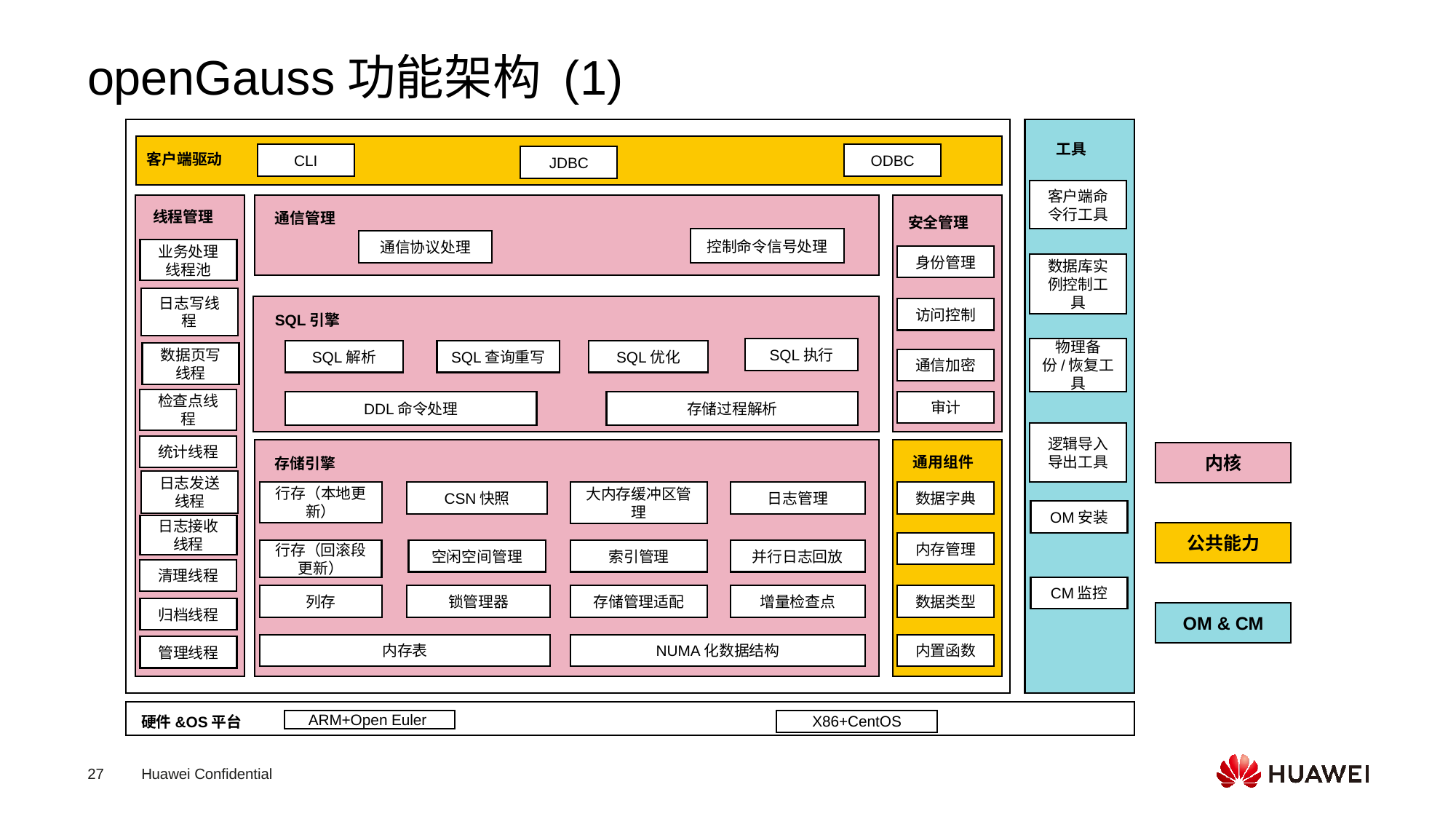

# openGauss功能架构 (1)

工具

客户端驱动
CLI
ODBC
JDBC
客户端命令行工具

线程管理
通信管理
安全管理
控制命令信号处理
通信协议处理
业务处理线程池
身份管理
数据库实例控制工具
日志写线程

访问控制
SQL引擎
SQL执行
物理备份/恢复工具
SQL解析
SQL查询重写
SQL优化
数据页写线程
通信加密
检查点线程
DDL命令处理
存储过程解析
审计
逻辑导入导出工具
统计线程

通用组件
存储引擎
日志发送线程
大内存缓冲区管理
行存（本地更新）
CSN快照
日志管理
数据字典
OM安装
日志接收线程
内存管理
行存（回滚段更新）
空闲空间管理
索引管理
并行日志回放
清理线程
CM监控
列存
增量检查点
数据类型
锁管理器
存储管理适配
归档线程
内置函数
内存表
NUMA化数据结构
管理线程

硬件&OS平台
ARM+Open Euler
X86+CentOS
内核
公共能力
OM & CM